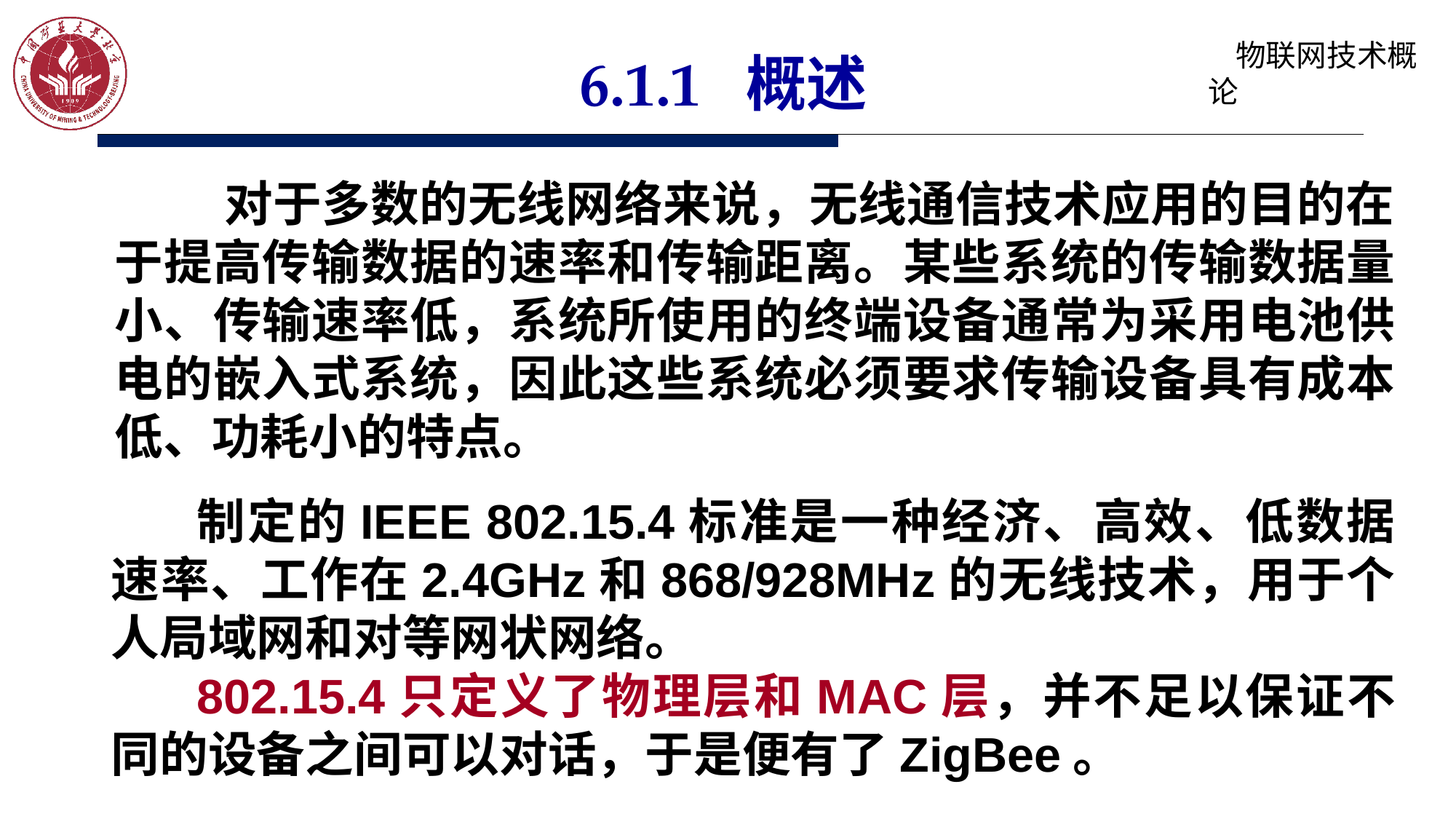

# 6.1.1  概述
	对于多数的无线网络来说，无线通信技术应用的目的在于提高传输数据的速率和传输距离。某些系统的传输数据量小、传输速率低，系统所使用的终端设备通常为采用电池供电的嵌入式系统，因此这些系统必须要求传输设备具有成本低、功耗小的特点。

制定的IEEE 802.15.4标准是一种经济、高效、低数据速率、工作在2.4GHz和868/928MHz的无线技术，用于个人局域网和对等网状网络。
802.15.4只定义了物理层和MAC层，并不足以保证不同的设备之间可以对话，于是便有了ZigBee。